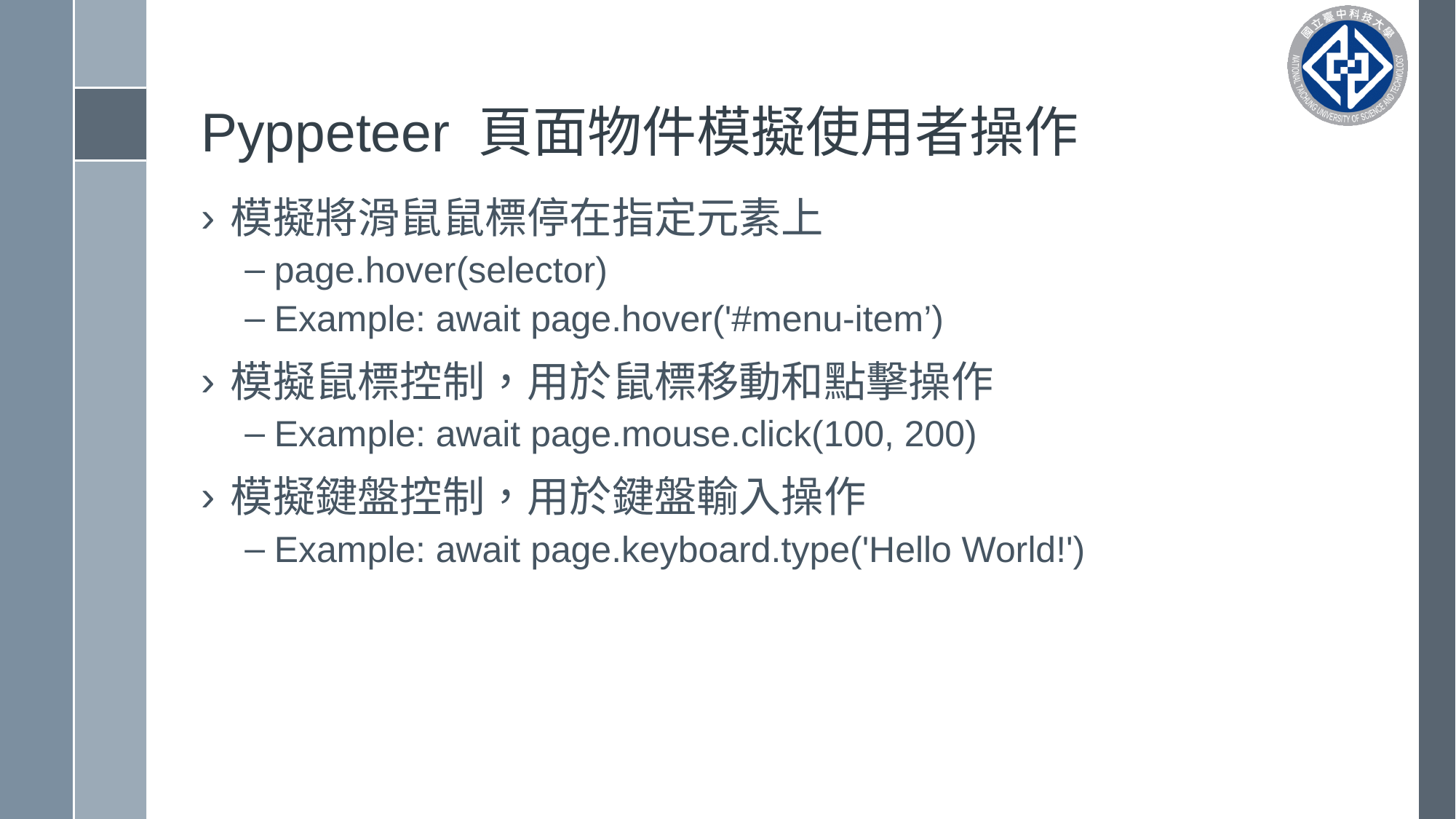

# Pyppeteer 頁面物件模擬使用者操作
模擬將滑鼠鼠標停在指定元素上
page.hover(selector)
Example: await page.hover('#menu-item’)
模擬鼠標控制，用於鼠標移動和點擊操作
Example: await page.mouse.click(100, 200)
模擬鍵盤控制，用於鍵盤輸入操作
Example: await page.keyboard.type('Hello World!')